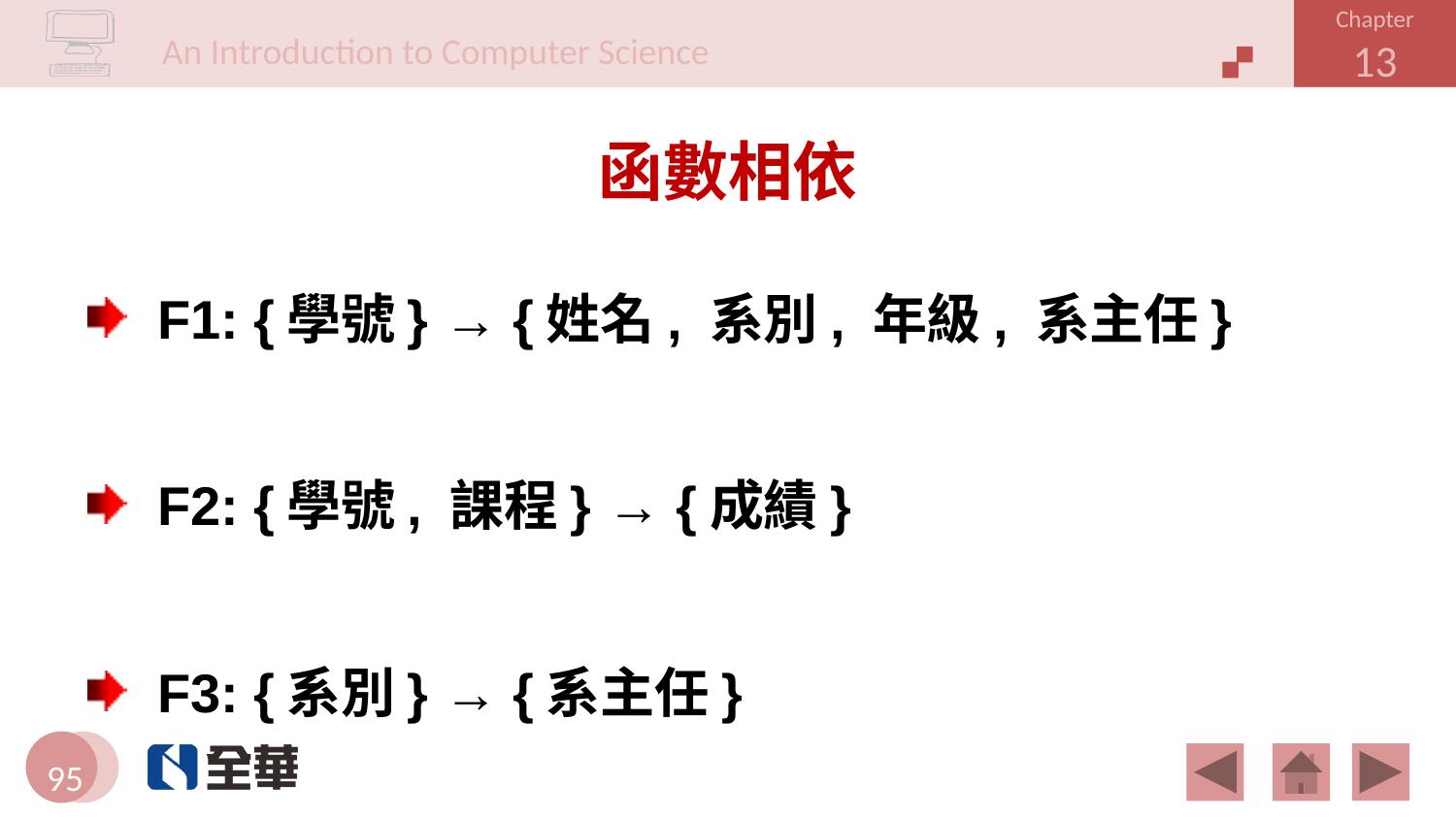

# 函數相依
F1: {學號} → {姓名, 系別, 年級, 系主任}

F2: {學號, 課程} → {成績}

F3: {系別} → {系主任}